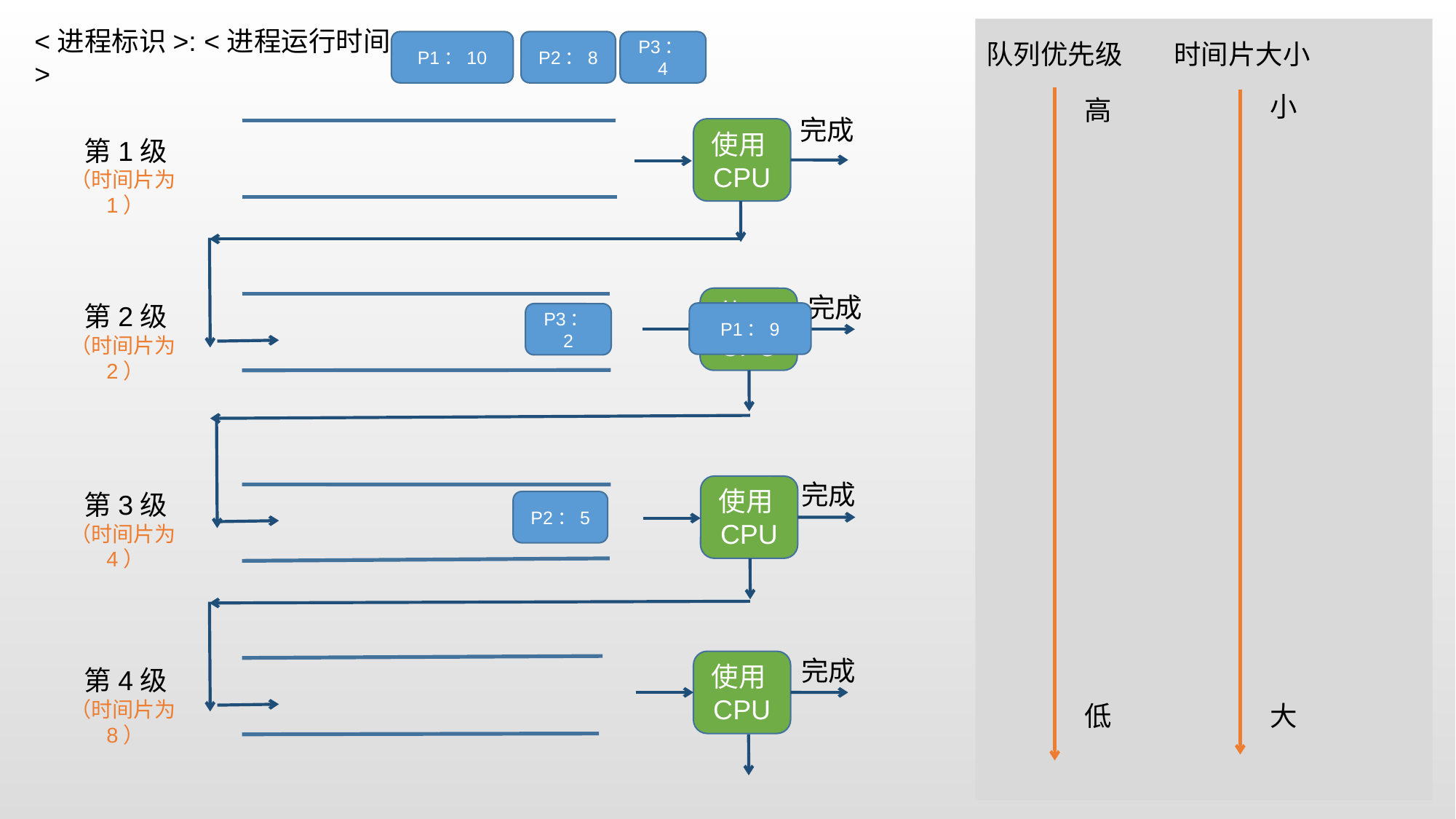

<进程标识>: <进程运行时间>

P1：10
P2：8
P3：4
队列优先级
时间片大小
小
高
完成
使用CPU
第1级
（时间片为1）
完成
使用CPU
第2级
（时间片为2）
P1：9
P3：2
完成
使用CPU
第3级
（时间片为4）
P2：5
完成
使用CPU
第4级
（时间片为8）
低
大